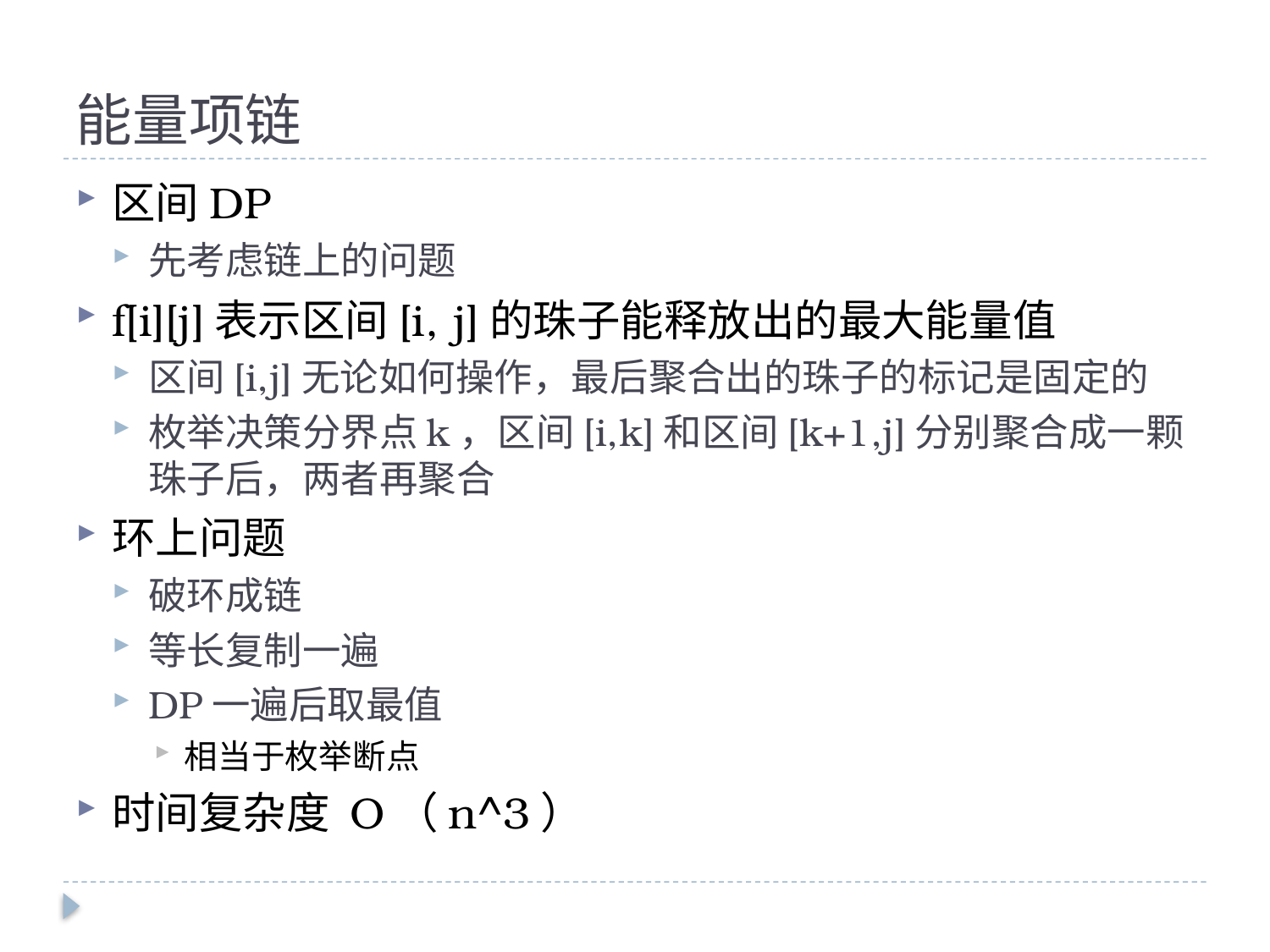

# 能量项链
区间DP
先考虑链上的问题
f[i][j]表示区间[i, j]的珠子能释放出的最大能量值
区间[i,j]无论如何操作，最后聚合出的珠子的标记是固定的
枚举决策分界点k，区间[i,k]和区间[k+1,j]分别聚合成一颗珠子后，两者再聚合
环上问题
破环成链
等长复制一遍
DP一遍后取最值
相当于枚举断点
时间复杂度 O（n^3）